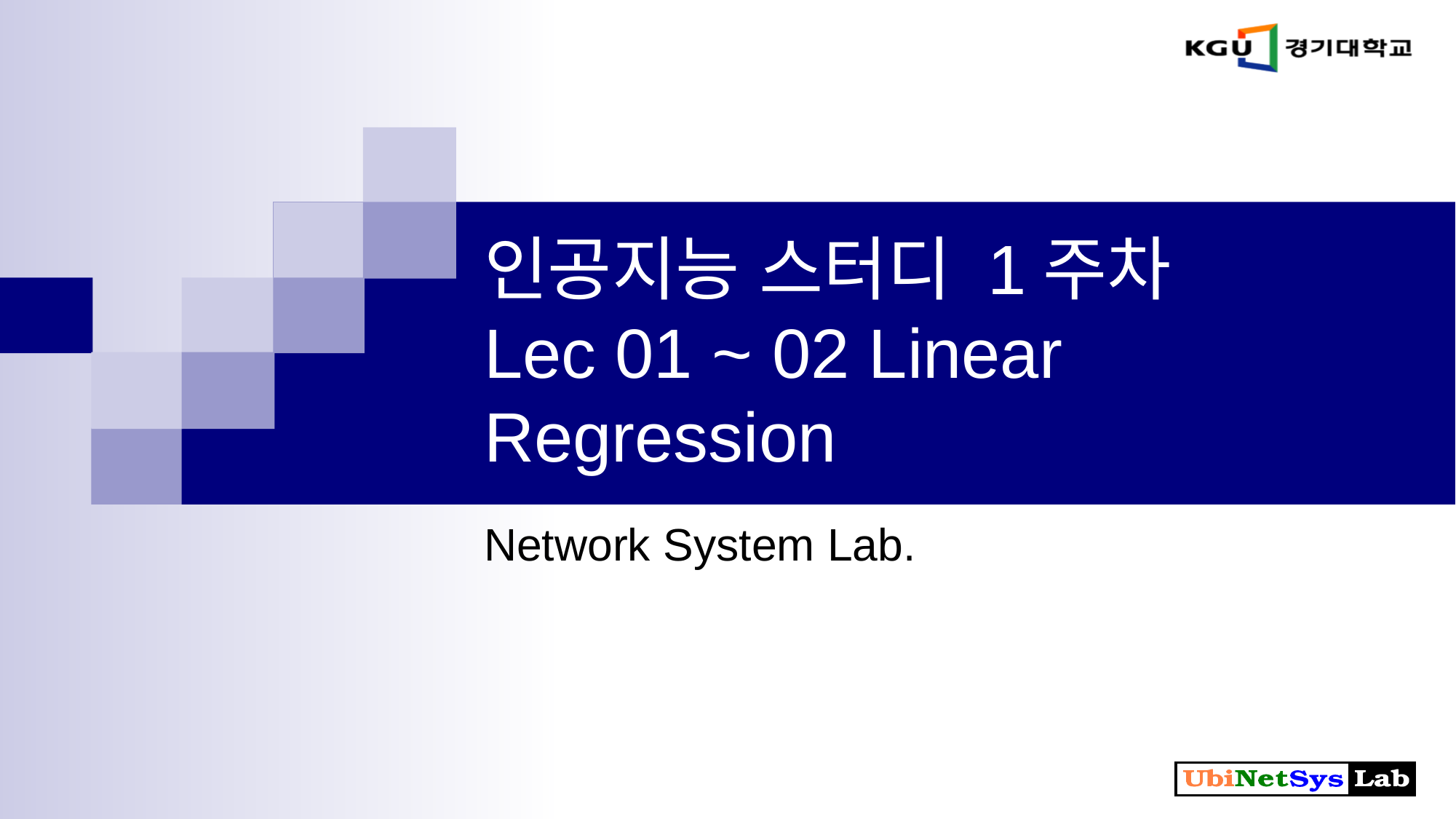

# 인공지능 스터디 1주차 Lec 01 ~ 02 Linear Regression
Network System Lab.